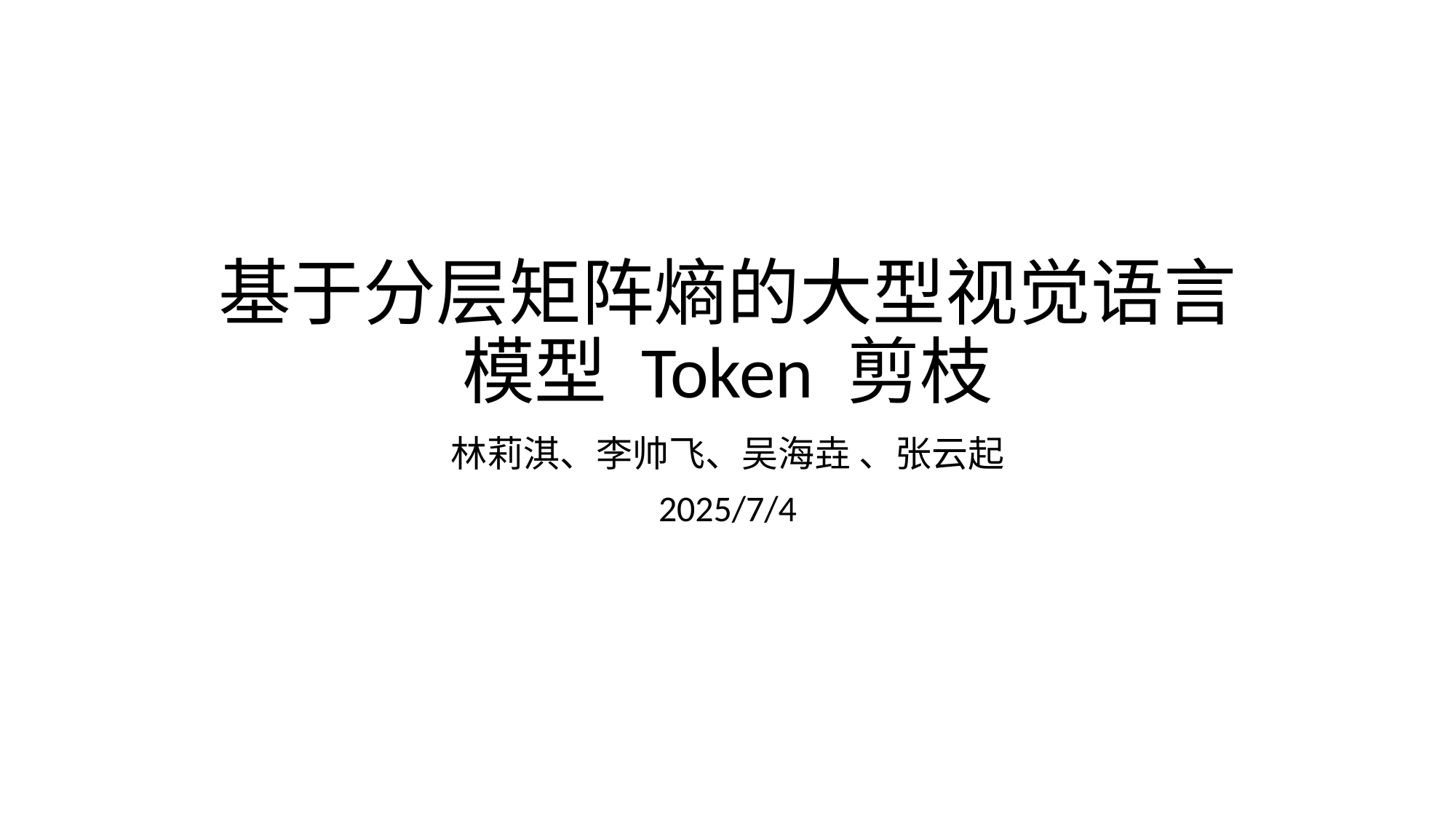

# 基于分层矩阵熵的大型视觉语言模型 Token 剪枝
林莉淇、李帅飞、吴海垚 、张云起
2025/7/4